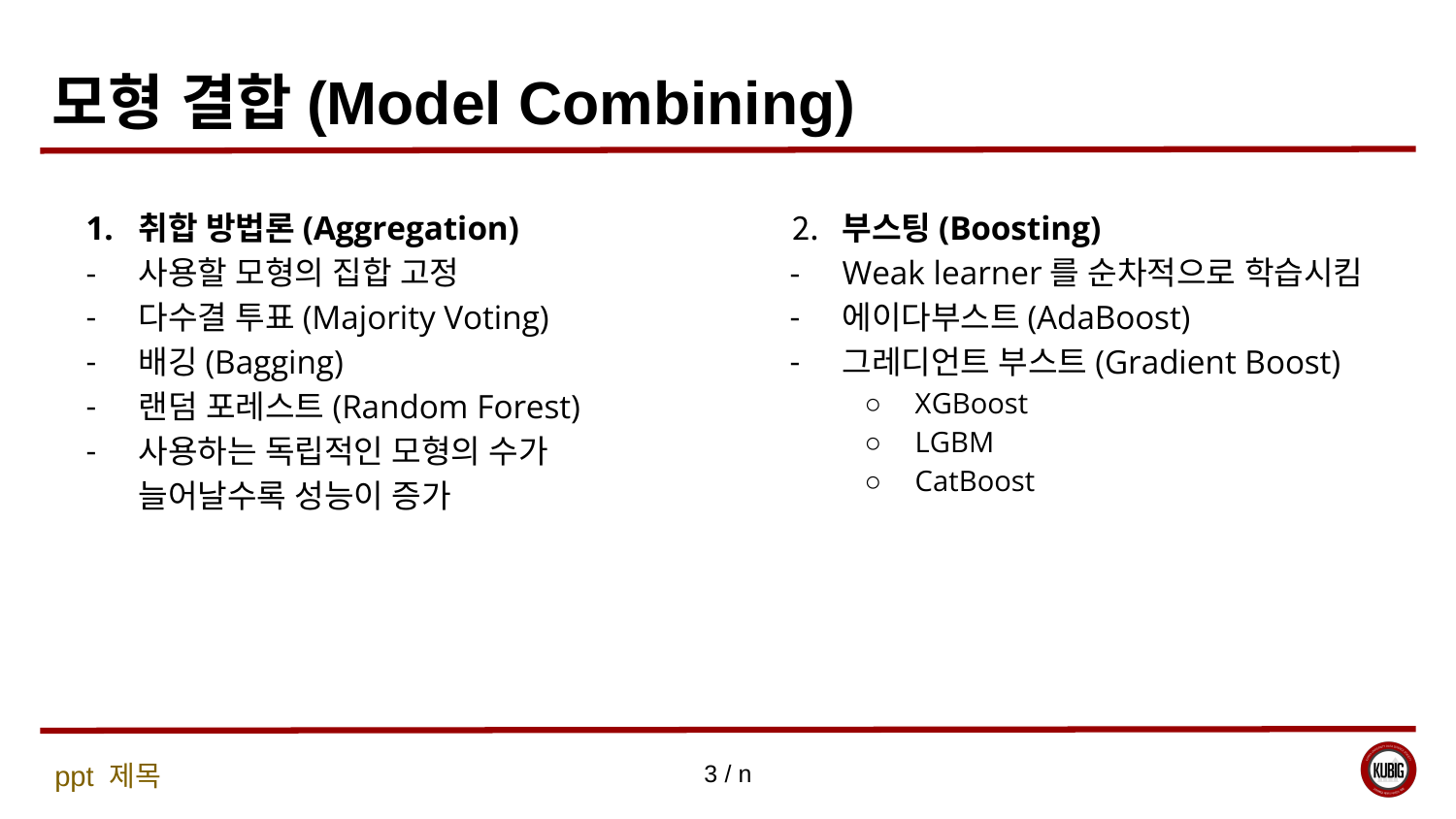

# 모형 결합(Model Combining)
취합 방법론(Aggregation)
사용할 모형의 집합 고정
다수결 투표(Majority Voting)
배깅(Bagging)
랜덤 포레스트(Random Forest)
사용하는 독립적인 모형의 수가 늘어날수록 성능이 증가

부스팅(Boosting)
Weak learner를 순차적으로 학습시킴
에이다부스트(AdaBoost)
그레디언트 부스트(Gradient Boost)
XGBoost
LGBM
CatBoost

3 / n